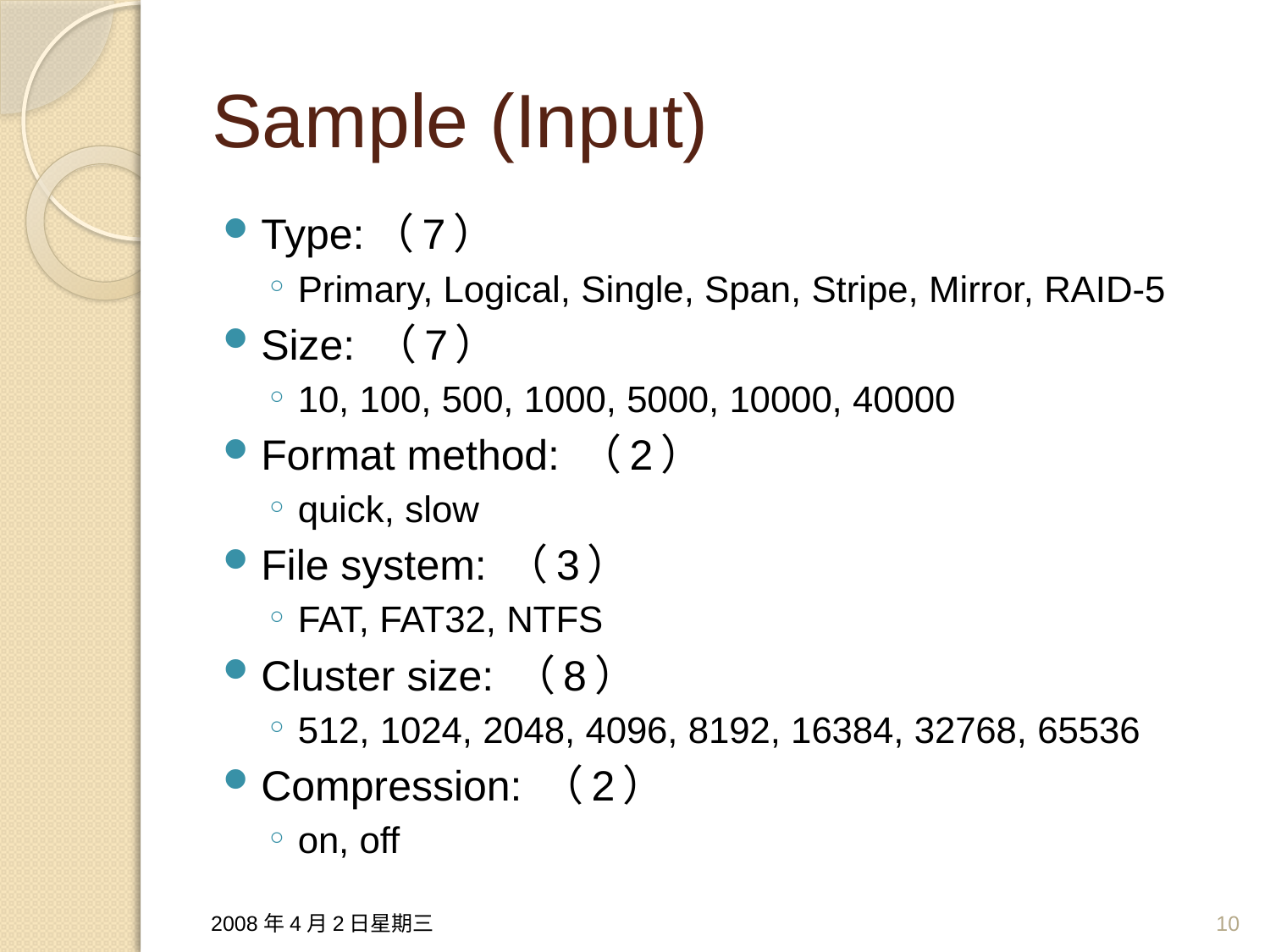

# Sample (Input)
Type:（7）
Primary, Logical, Single, Span, Stripe, Mirror, RAID-5
Size: （7）
10, 100, 500, 1000, 5000, 10000, 40000
Format method: （2）
quick, slow
File system: （3）
FAT, FAT32, NTFS
Cluster size: （8）
512, 1024, 2048, 4096, 8192, 16384, 32768, 65536
Compression: （2）
on, off

2008年4月2日星期三

10